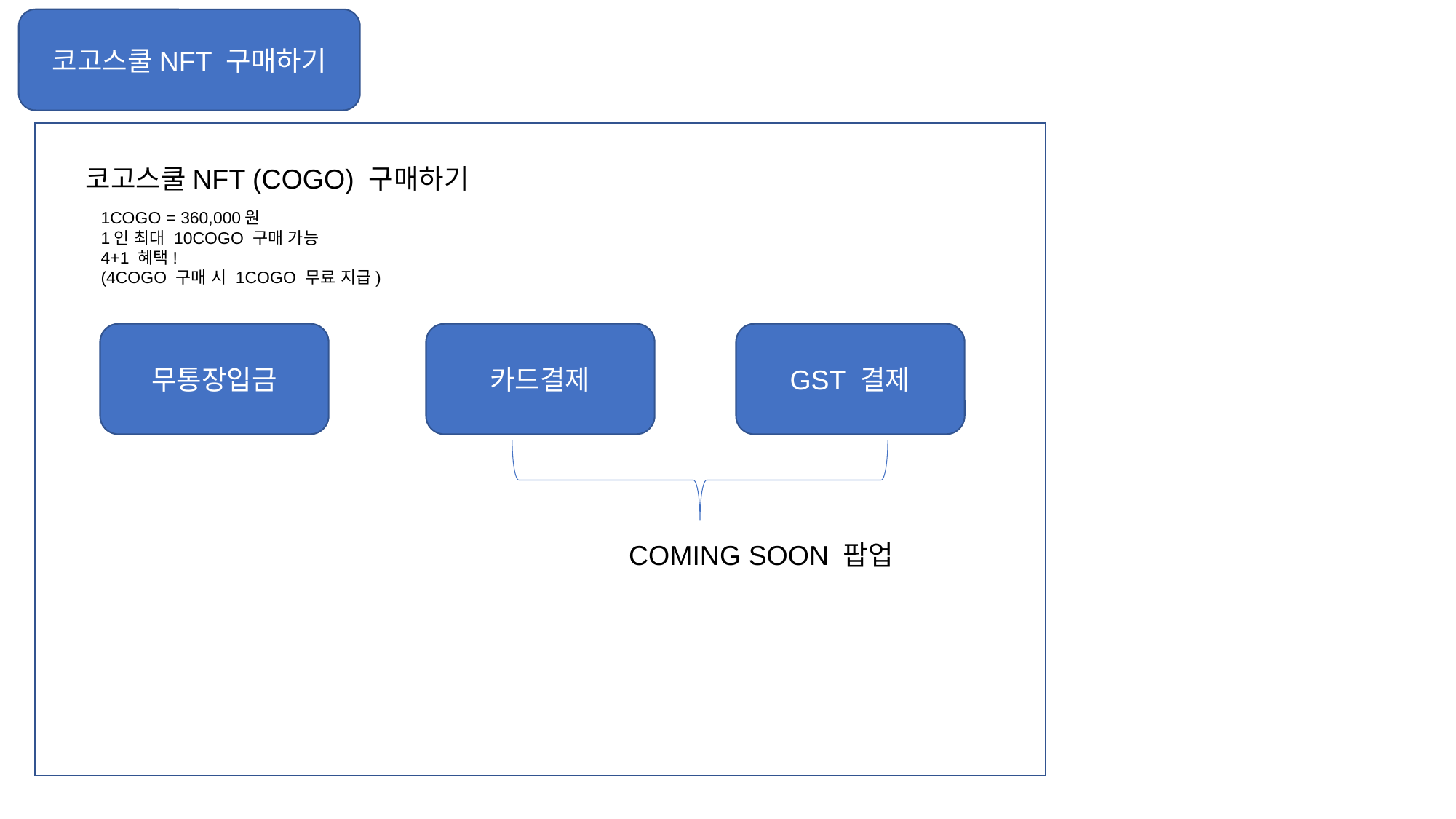

코고스쿨NFT 구매하기
#

코고스쿨NFT (COGO) 구매하기

1COGO = 360,000원
1인 최대 10COGO 구매 가능
4+1 혜택!
(4COGO 구매 시 1COGO 무료 지급)

GST 결제
무통장입금
카드결제
COMING SOON 팝업